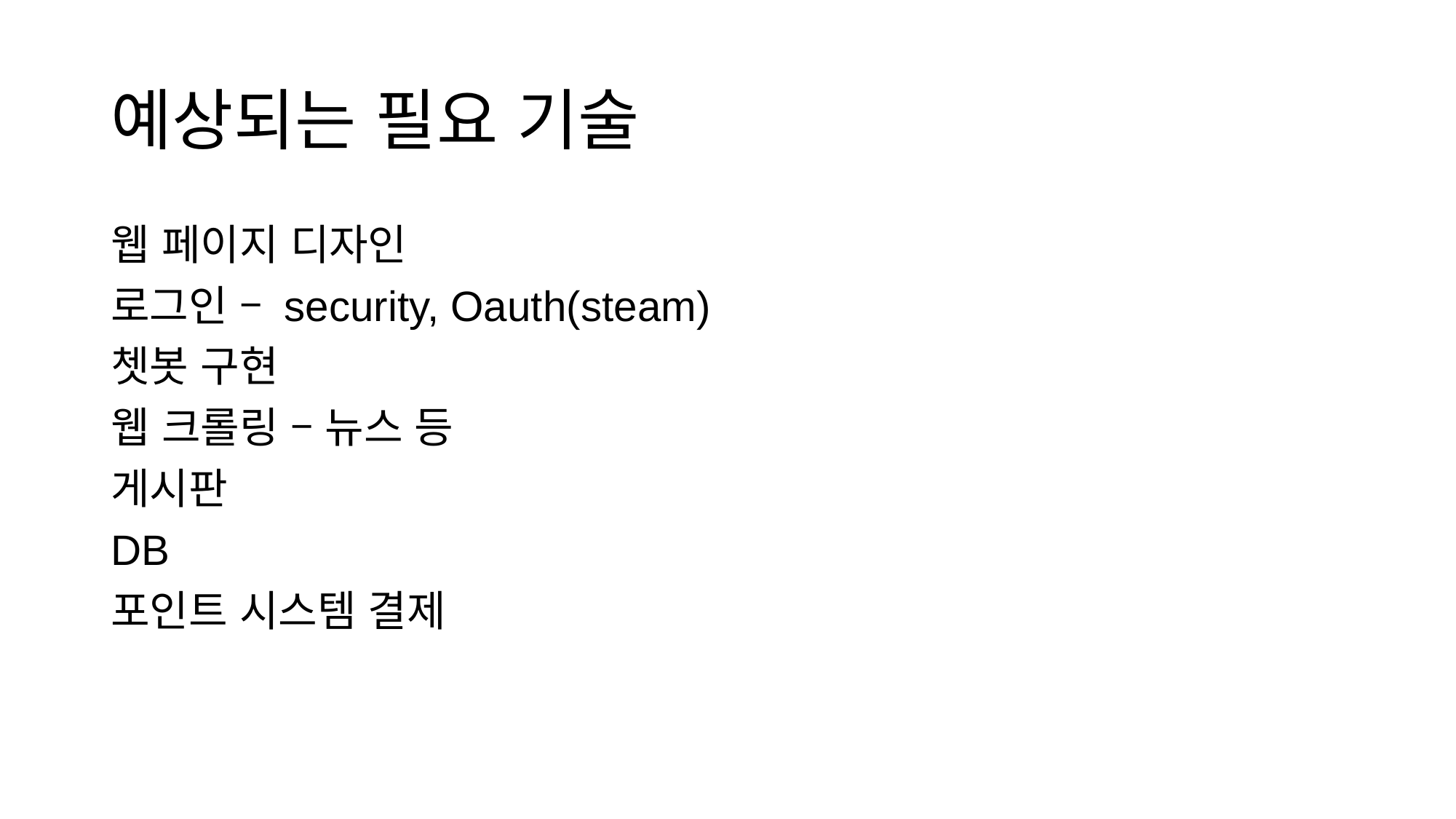

# 예상되는 필요 기술
웹 페이지 디자인
로그인 – security, Oauth(steam)
쳇봇 구현
웹 크롤링 – 뉴스 등
게시판
DB
포인트 시스템 결제